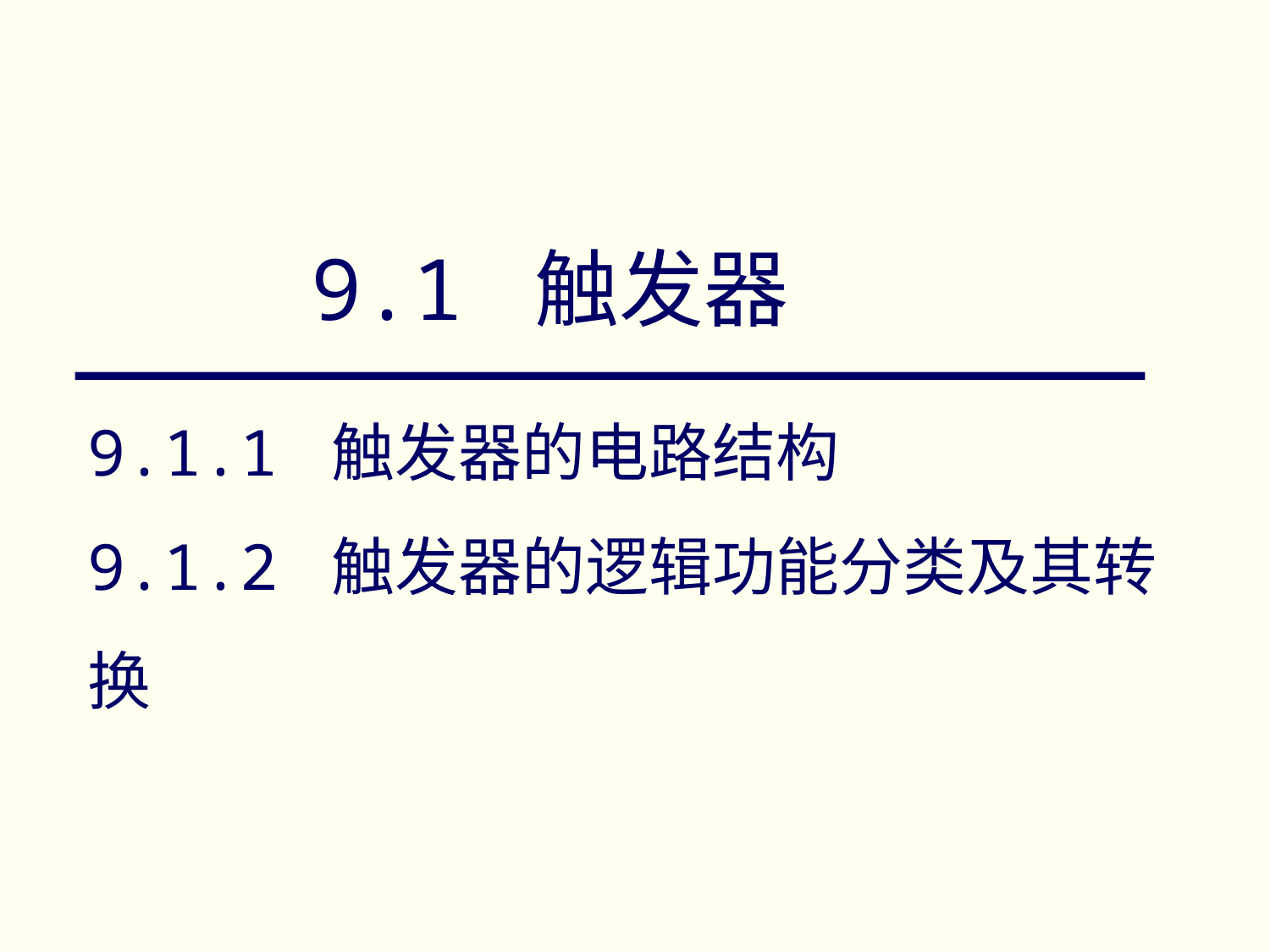

# 9.1 触发器

9.1.1 触发器的电路结构
9.1.2 触发器的逻辑功能分类及其转换